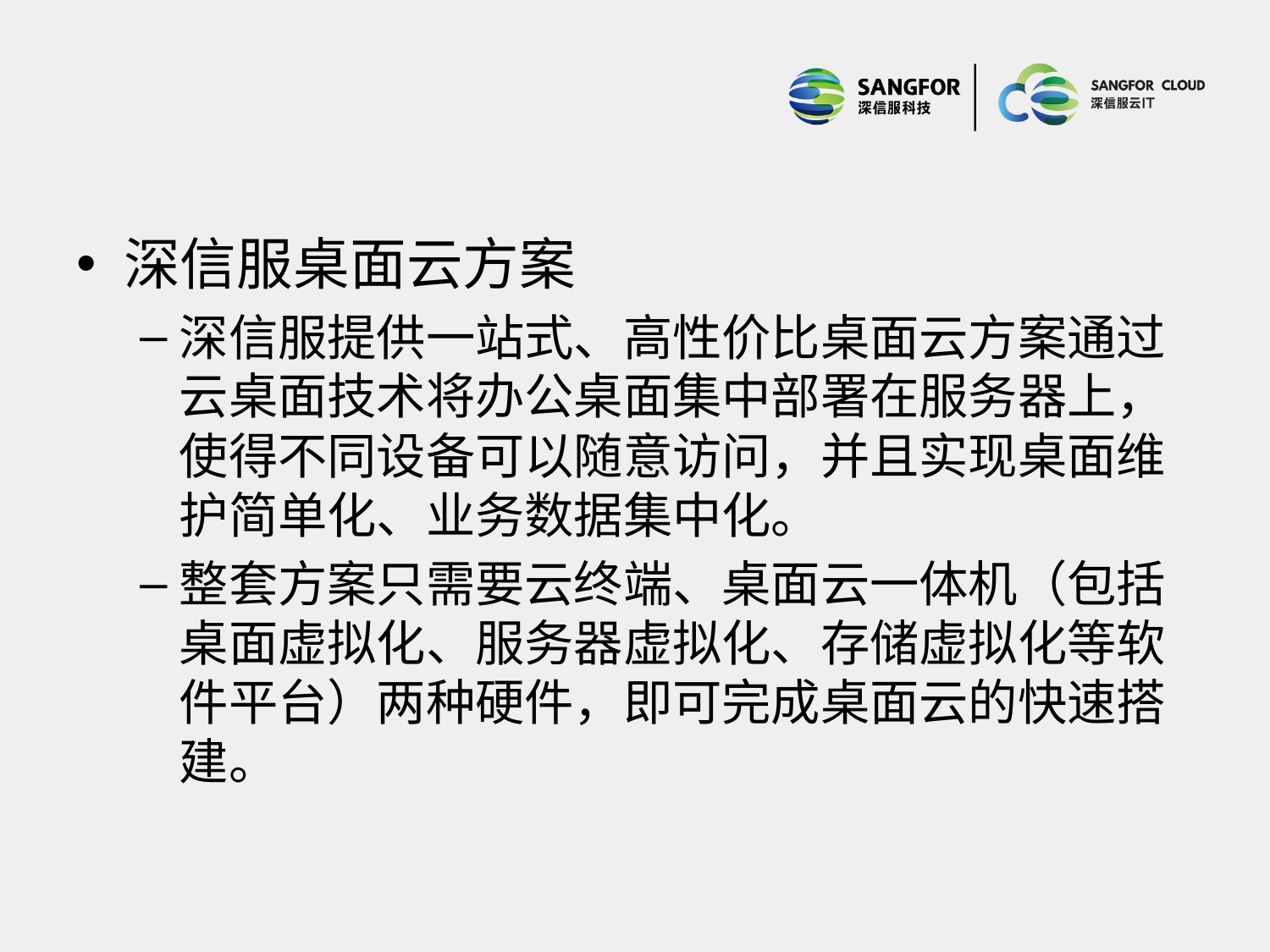

#
深信服桌面云方案
深信服提供一站式、高性价比桌面云方案通过云桌面技术将办公桌面集中部署在服务器上，使得不同设备可以随意访问，并且实现桌面维护简单化、业务数据集中化。
整套方案只需要云终端、桌面云一体机（包括桌面虚拟化、服务器虚拟化、存储虚拟化等软件平台）两种硬件，即可完成桌面云的快速搭建。